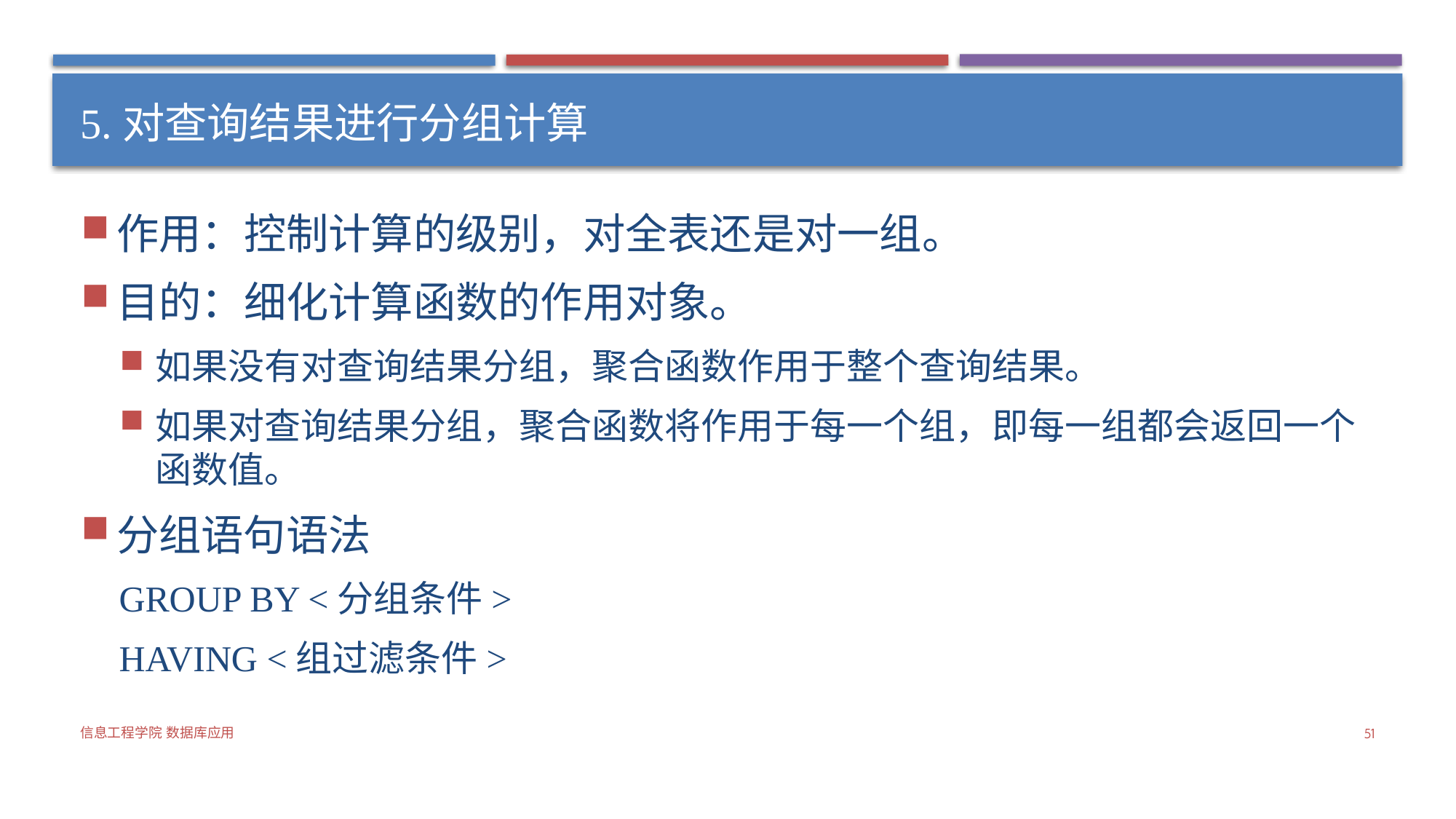

# 5.对查询结果进行分组计算
作用：控制计算的级别，对全表还是对一组。
目的：细化计算函数的作用对象。
如果没有对查询结果分组，聚合函数作用于整个查询结果。
如果对查询结果分组，聚合函数将作用于每一个组，即每一组都会返回一个函数值。
分组语句语法
GROUP BY <分组条件>
HAVING <组过滤条件>
信息工程学院 数据库应用
51